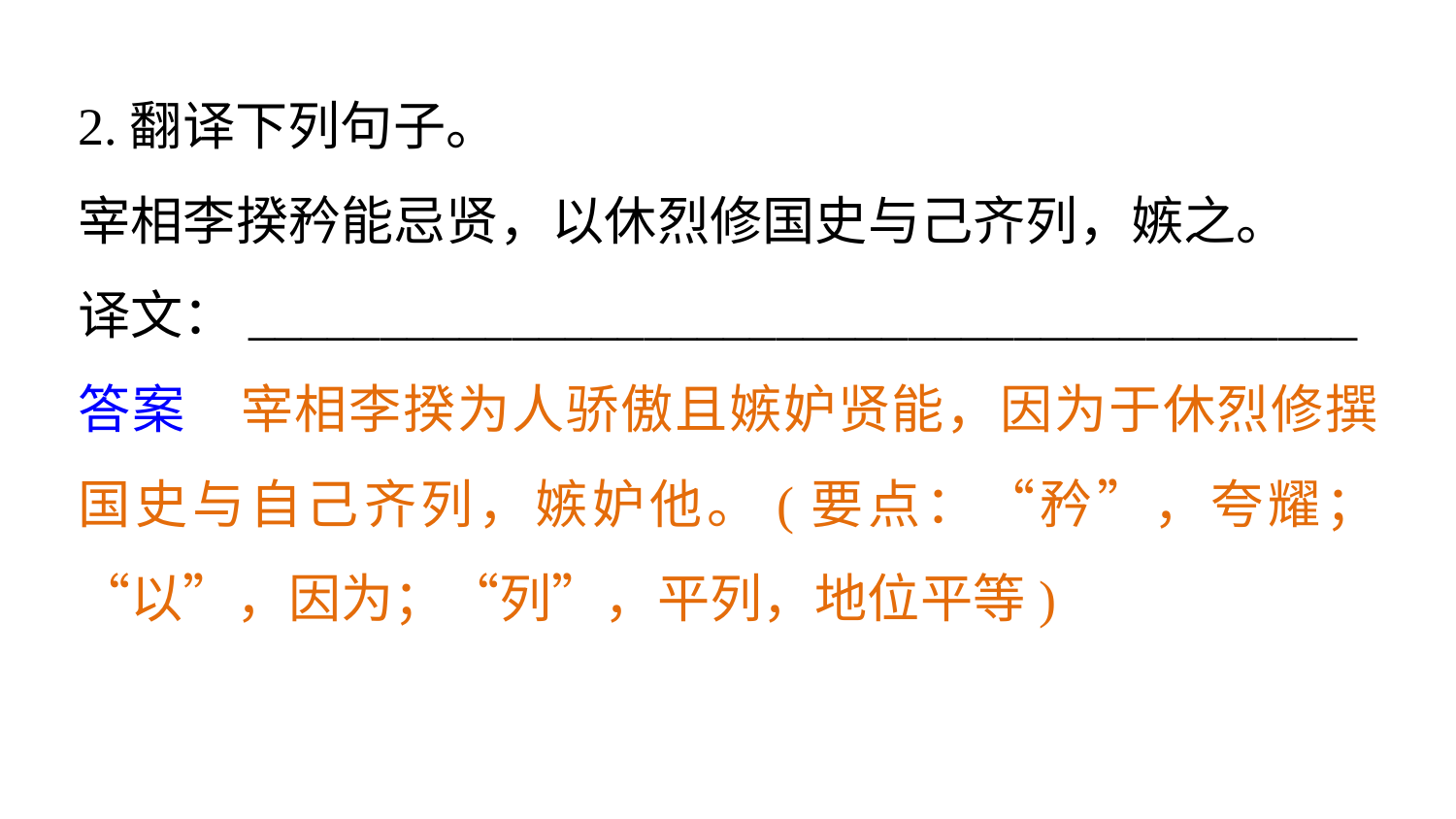

2.翻译下列句子。
宰相李揆矜能忌贤，以休烈修国史与己齐列，嫉之。
译文：__________________________________________
答案　宰相李揆为人骄傲且嫉妒贤能，因为于休烈修撰国史与自己齐列，嫉妒他。(要点：“矜”，夸耀；“以”，因为；“列”，平列，地位平等)